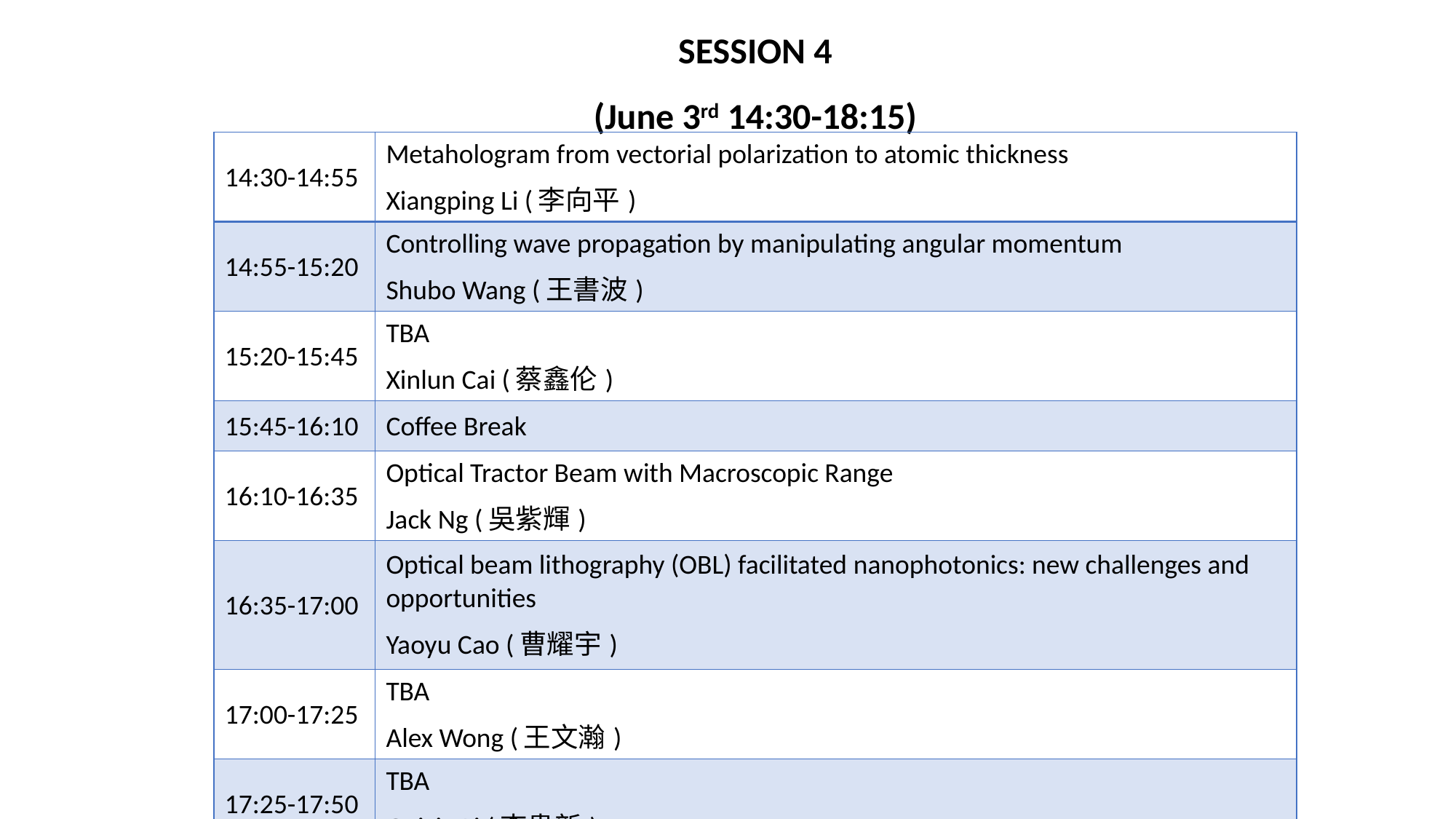

SESSION 4
(June 3rd 14:30-18:15)
| 14:30-14:55 | Metahologram from vectorial polarization to atomic thickness Xiangping Li (李向平) |
| --- | --- |
| 14:55-15:20 | Controlling wave propagation by manipulating angular momentum Shubo Wang (王書波) |
| 15:20-15:45 | TBA Xinlun Cai (蔡鑫伦) |
| 15:45-16:10 | Coffee Break |
| 16:10-16:35 | Optical Tractor Beam with Macroscopic Range Jack Ng (吳紫輝) |
| 16:35-17:00 | Optical beam lithography (OBL) facilitated nanophotonics: new challenges and opportunities Yaoyu Cao (曹耀宇) |
| 17:00-17:25 | TBA Alex Wong (王文瀚) |
| 17:25-17:50 | TBA Guixin Li (李贵新) |
| 17:50-18:15 | Elastic metasurfaces Jensen Li (李贊恒) |